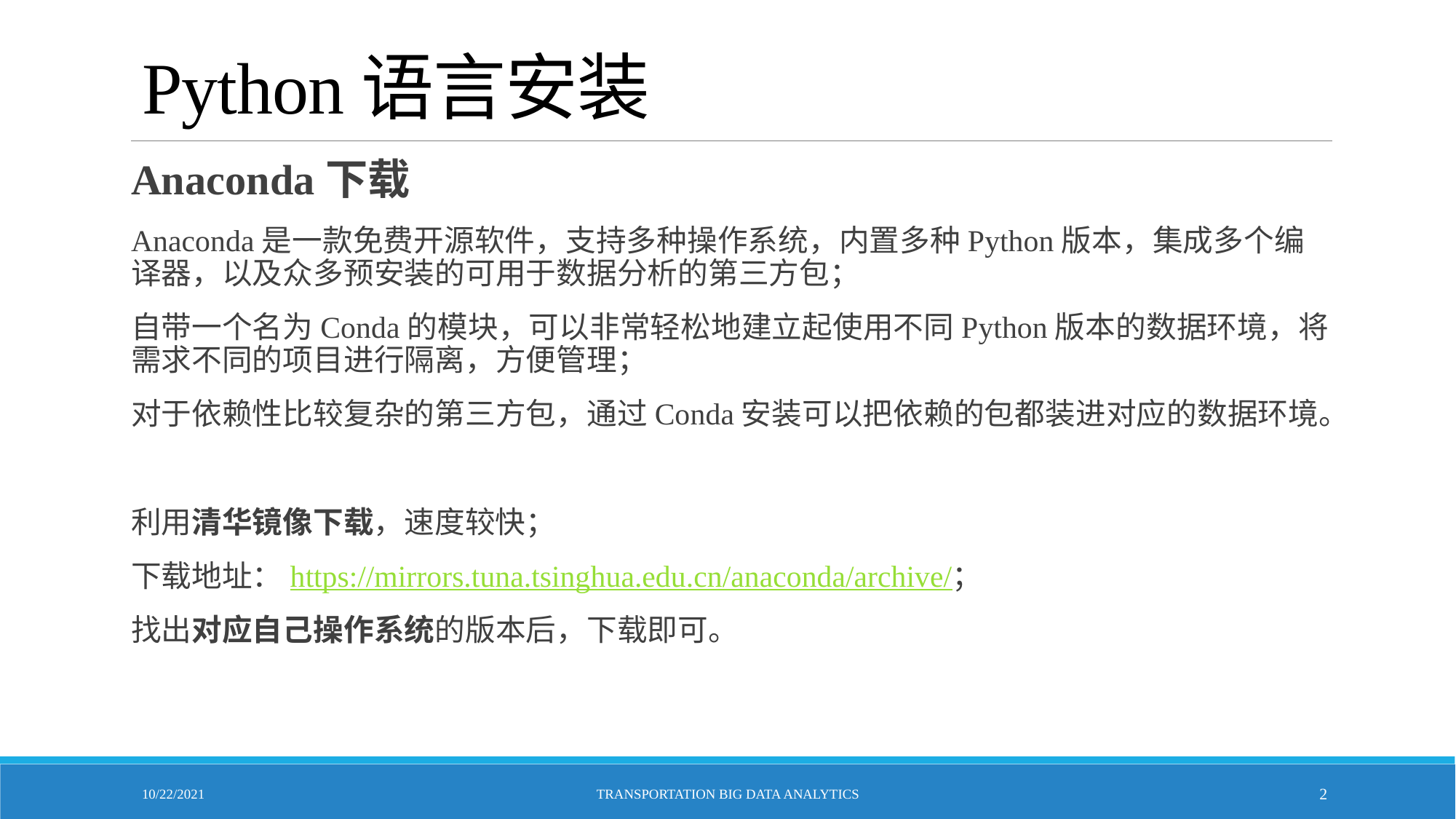

# Python语言安装
Anaconda下载
Anaconda是一款免费开源软件，支持多种操作系统，内置多种Python版本，集成多个编译器，以及众多预安装的可用于数据分析的第三方包；
自带一个名为Conda的模块，可以非常轻松地建立起使用不同Python版本的数据环境，将需求不同的项目进行隔离，方便管理；
对于依赖性比较复杂的第三方包，通过Conda安装可以把依赖的包都装进对应的数据环境。

利用清华镜像下载，速度较快；
下载地址：https://mirrors.tuna.tsinghua.edu.cn/anaconda/archive/；
找出对应自己操作系统的版本后，下载即可。

10/22/2021
Transportation Big Data Analytics
2